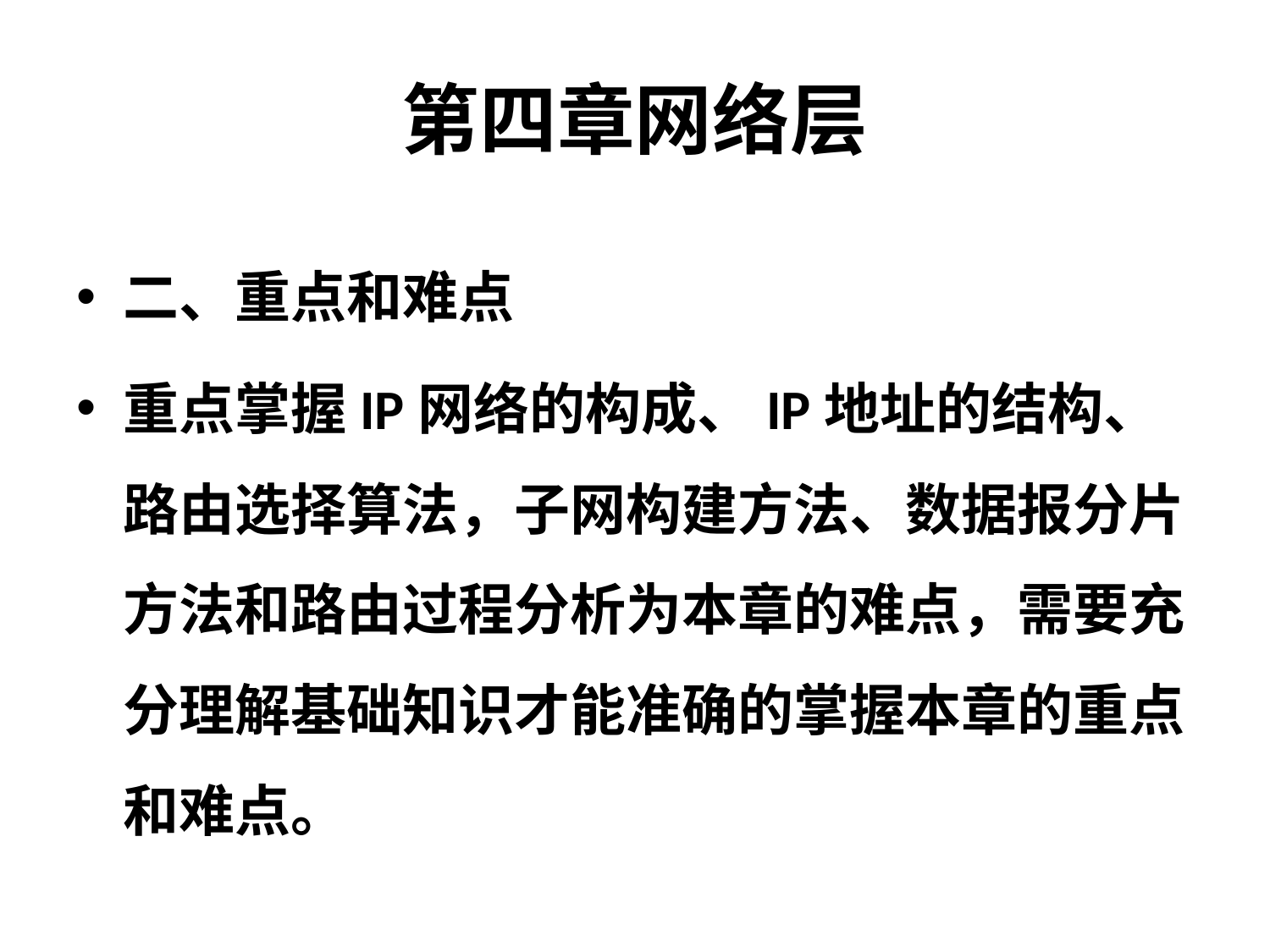

# 第四章网络层
二、重点和难点
重点掌握IP网络的构成、IP地址的结构、路由选择算法，子网构建方法、数据报分片方法和路由过程分析为本章的难点，需要充分理解基础知识才能准确的掌握本章的重点和难点。